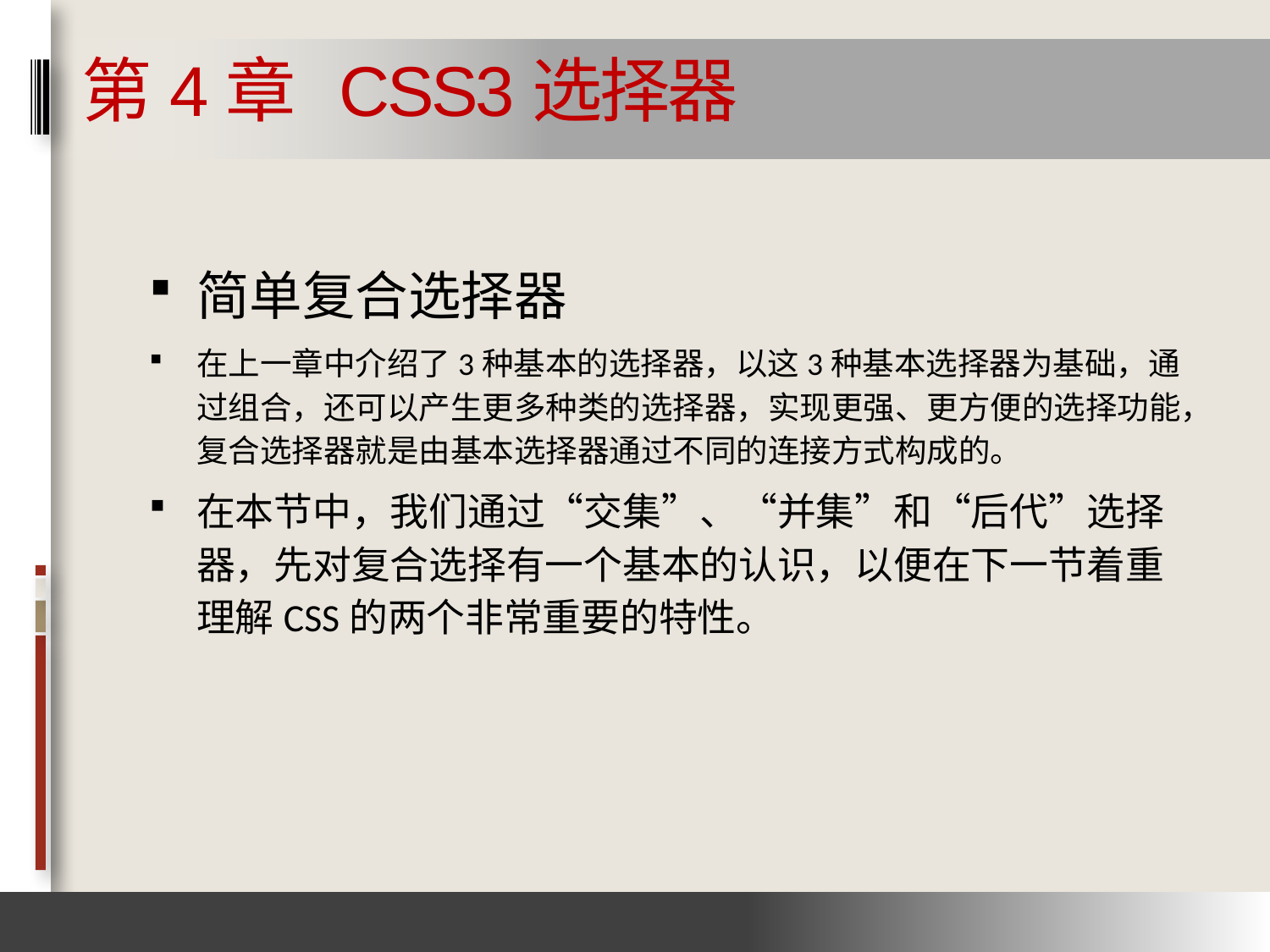

# 第4章  CSS3选择器
简单复合选择器
在上一章中介绍了3种基本的选择器，以这3种基本选择器为基础，通过组合，还可以产生更多种类的选择器，实现更强、更方便的选择功能，复合选择器就是由基本选择器通过不同的连接方式构成的。
在本节中，我们通过“交集”、“并集”和“后代”选择器，先对复合选择有一个基本的认识，以便在下一节着重理解CSS的两个非常重要的特性。